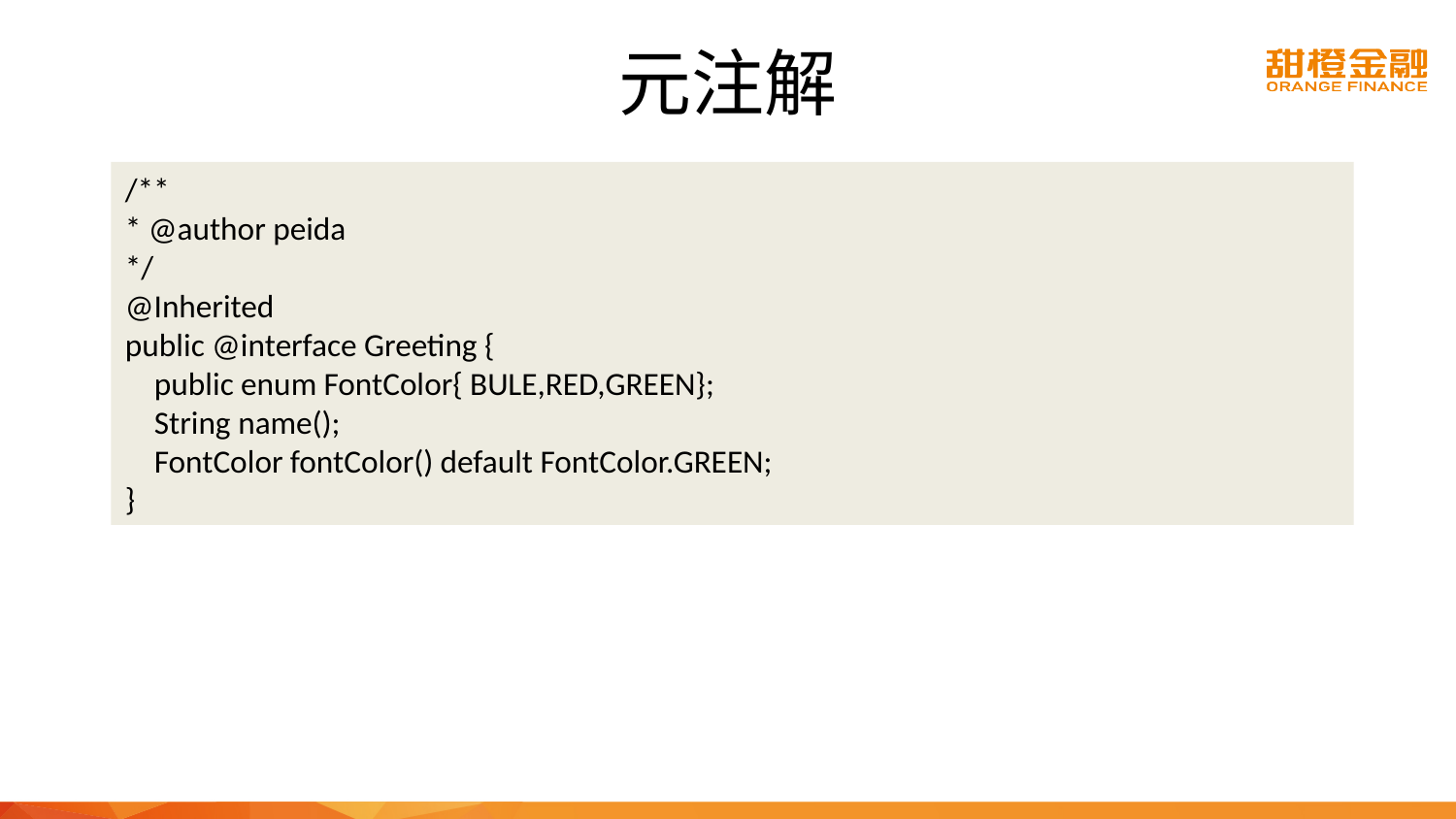

# 元注解
/**
* @author peida
*/
@Inherited
public @interface Greeting {
    public enum FontColor{ BULE,RED,GREEN};
    String name();
    FontColor fontColor() default FontColor.GREEN;
}